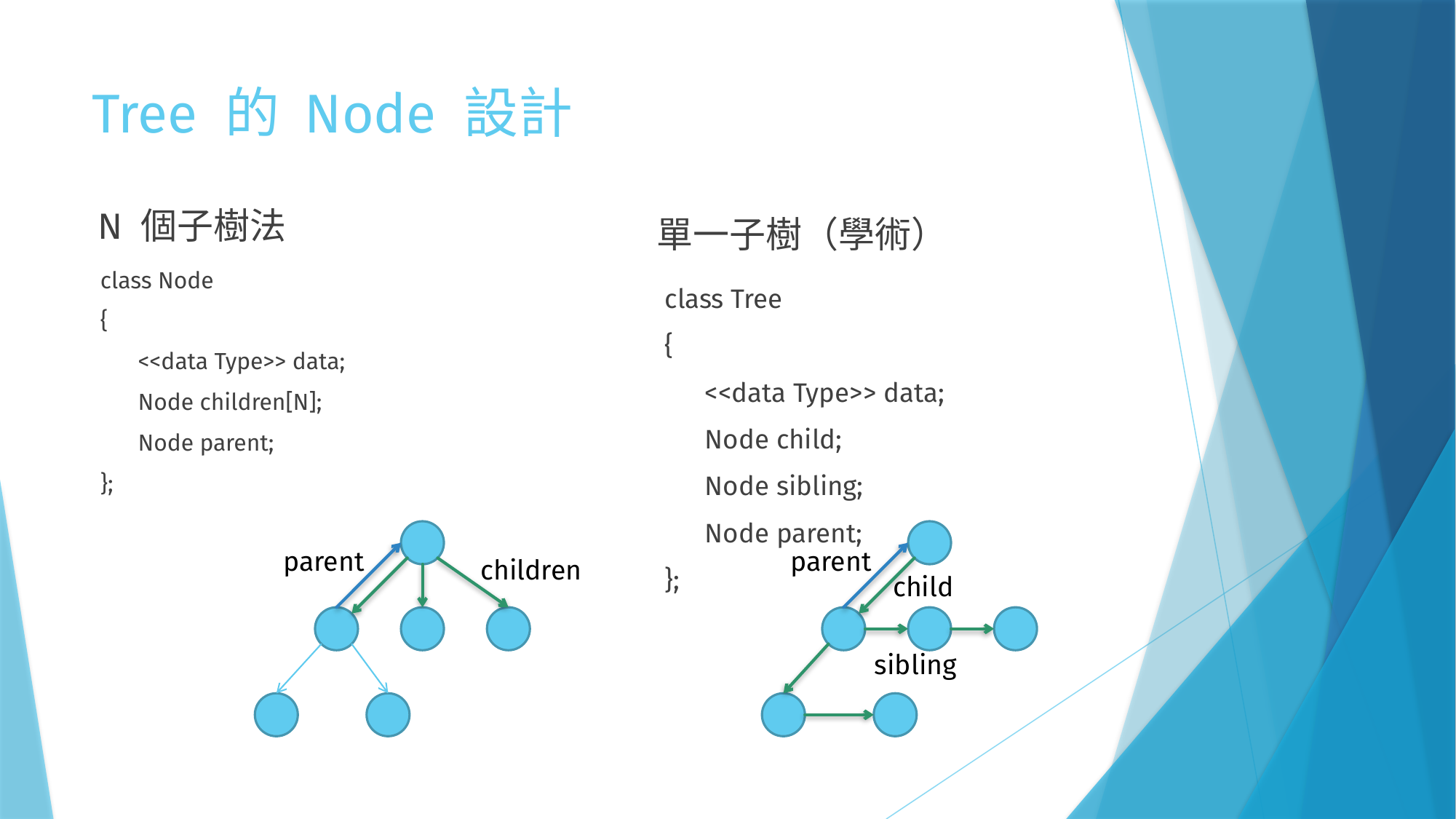

# Tree 的 Node 設計
N 個子樹法
單一子樹（學術）
class Node
{
	<<data Type>> data;
	Node children[N];
	Node parent;
};
class Tree
{
	<<data Type>> data;
	Node child;
	Node sibling;
	Node parent;
};

parent
parent
children
child

sibling